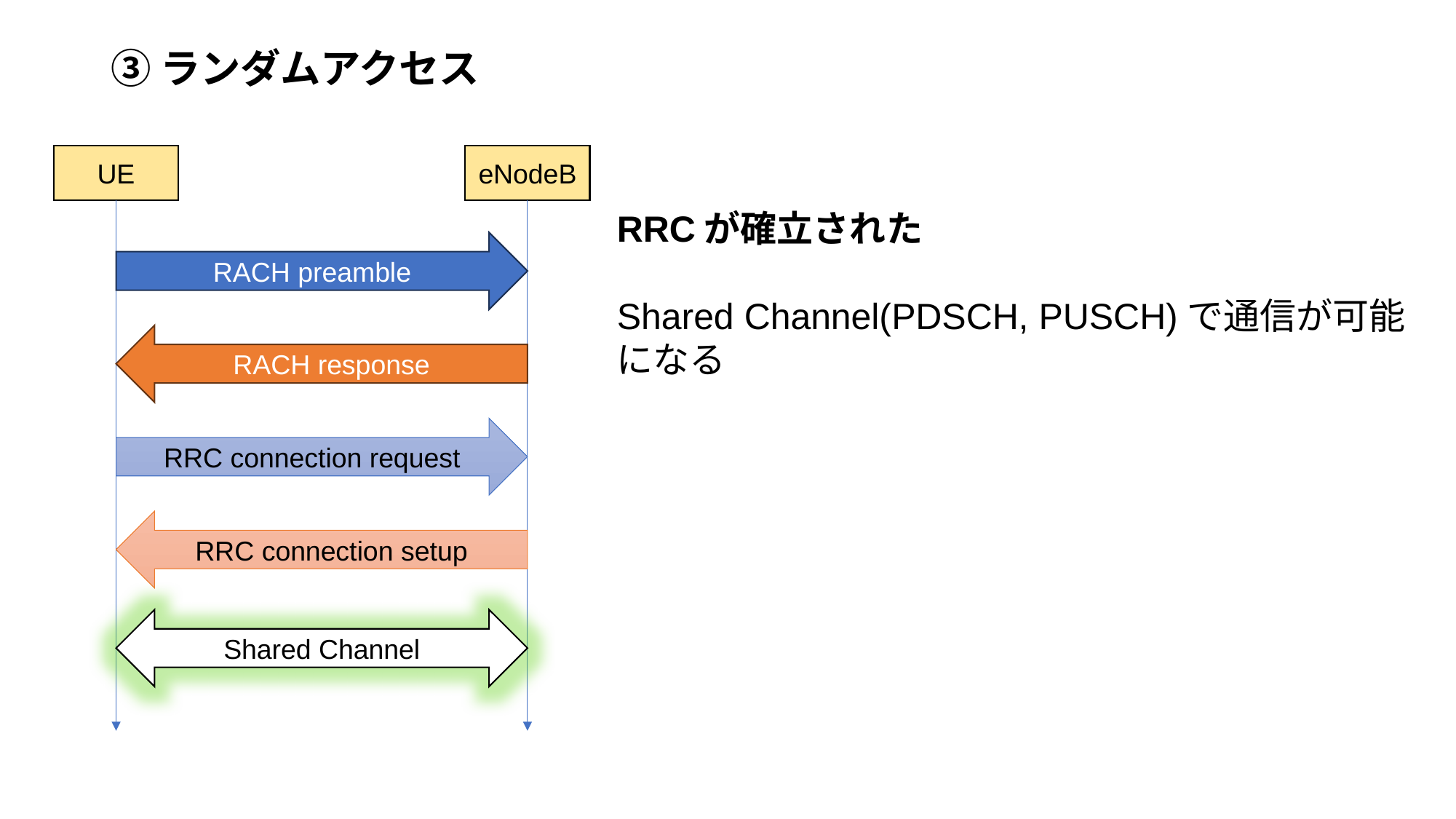

# ③ランダムアクセス
UE
eNodeB
RRCが確立された

Shared Channel(PDSCH, PUSCH)で通信が可能になる
RACH preamble
RACH response
RRC connection request
RRC connection setup
Shared Channel